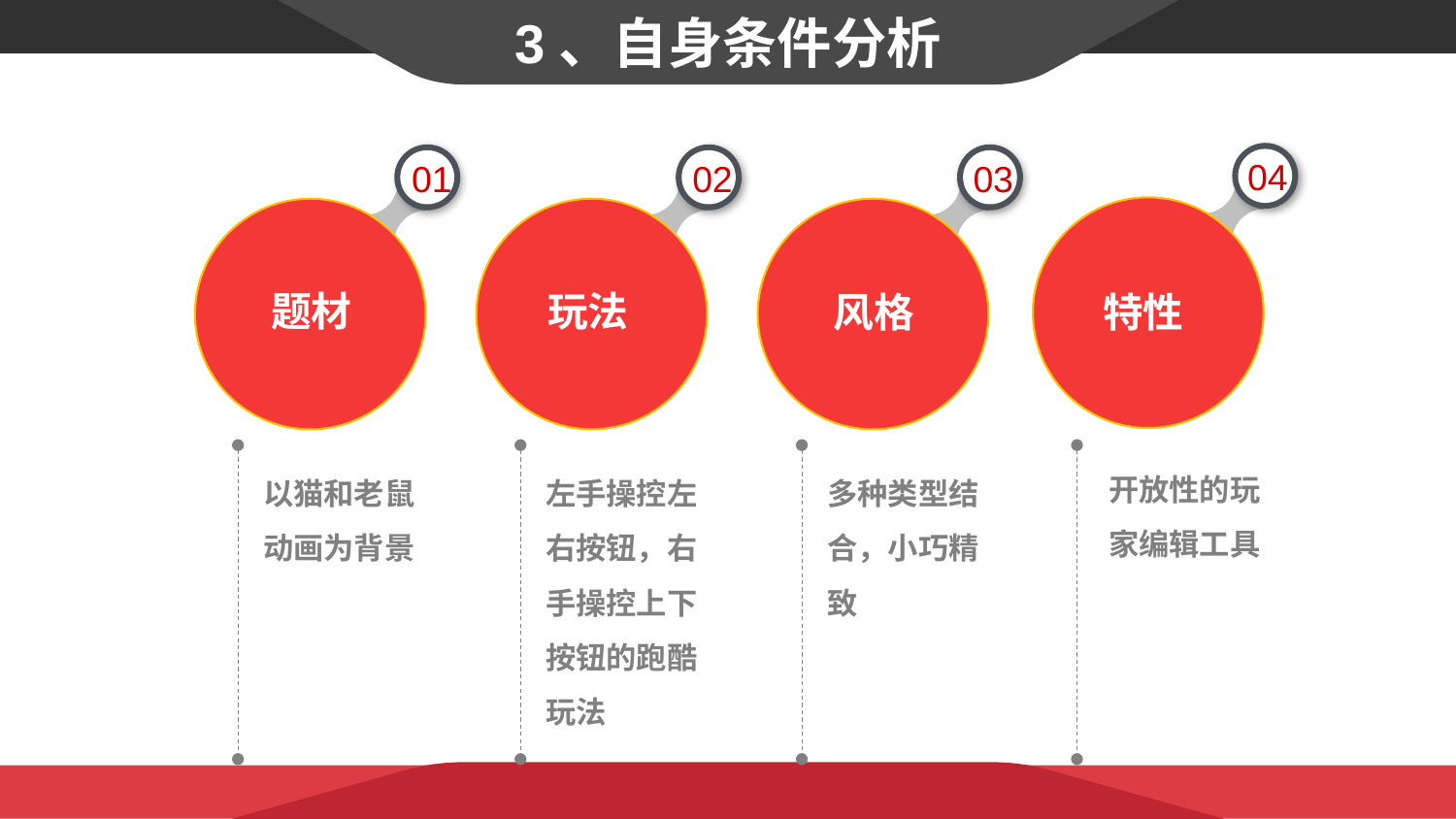

3、自身条件分析

04
01
02
03

题材
玩法
风格
特性
开放性的玩家编辑工具
多种类型结合，小巧精致
以猫和老鼠动画为背景
左手操控左右按钮，右手操控上下按钮的跑酷玩法